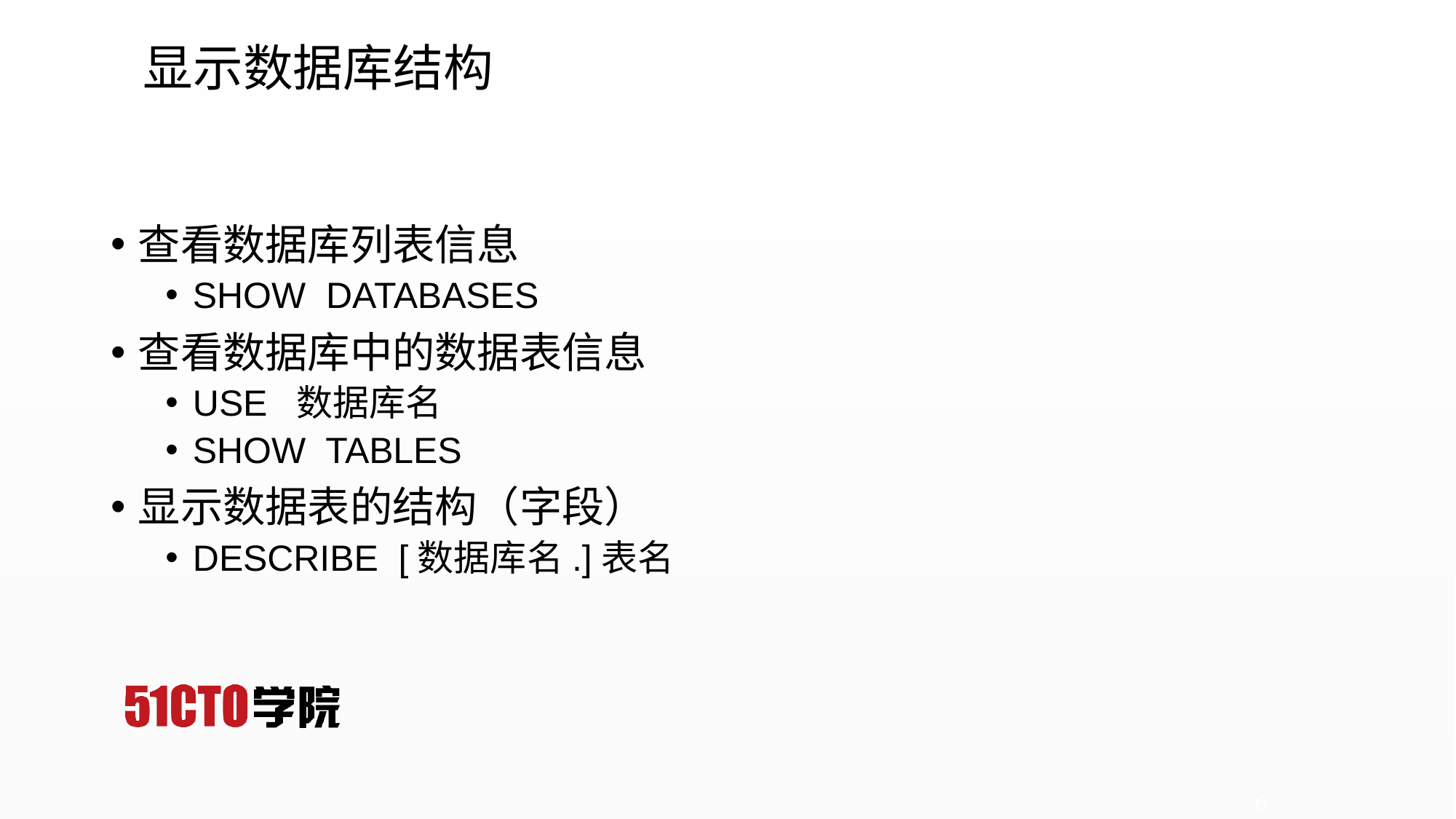

# 显示数据库结构
查看数据库列表信息
SHOW  DATABASES
查看数据库中的数据表信息
USE  数据库名
SHOW  TABLES
显示数据表的结构（字段）
DESCRIBE  [数据库名.]表名
6